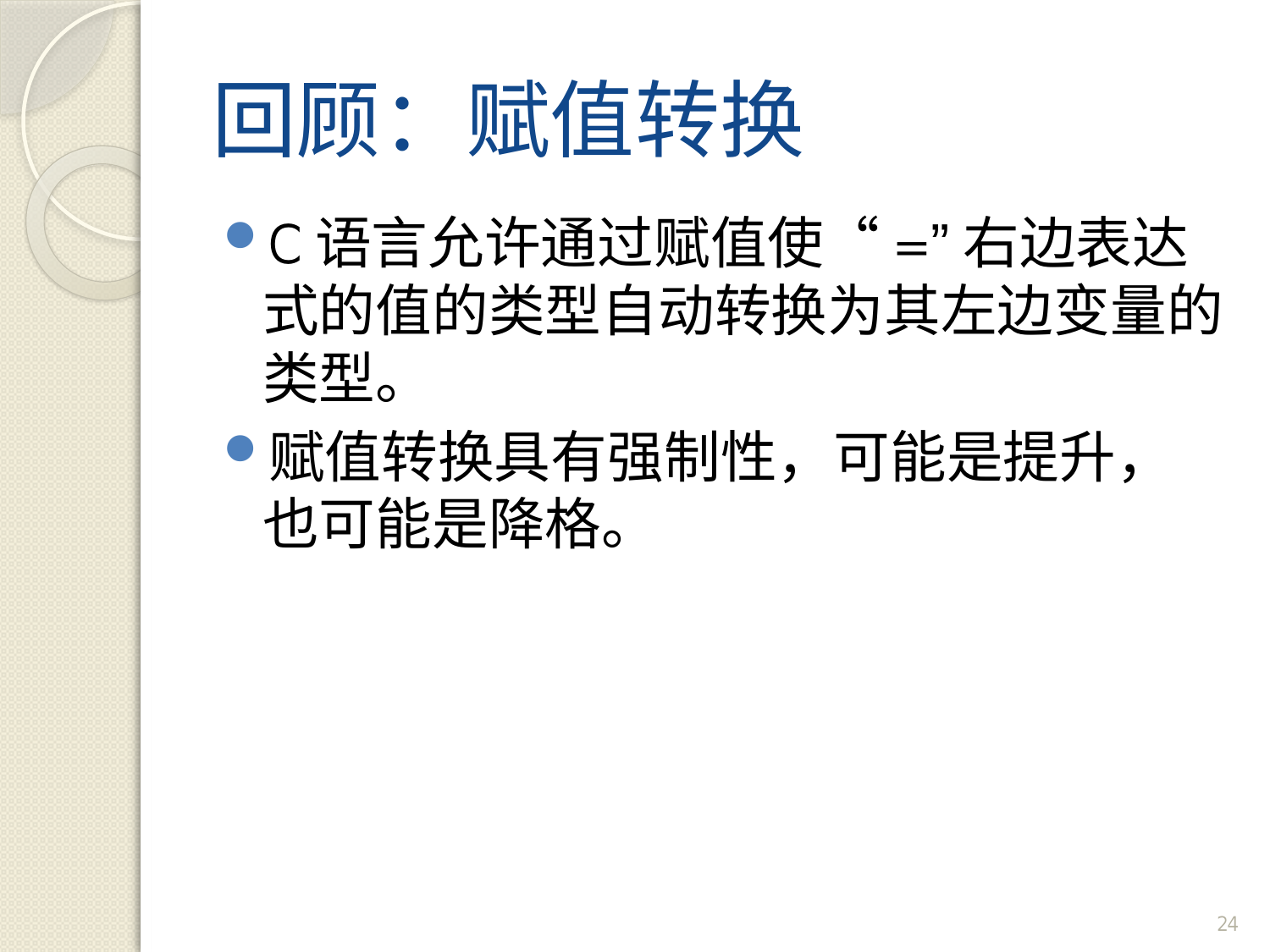

# 回顾：赋值转换
C语言允许通过赋值使“=”右边表达式的值的类型自动转换为其左边变量的类型。
赋值转换具有强制性，可能是提升，也可能是降格。

24